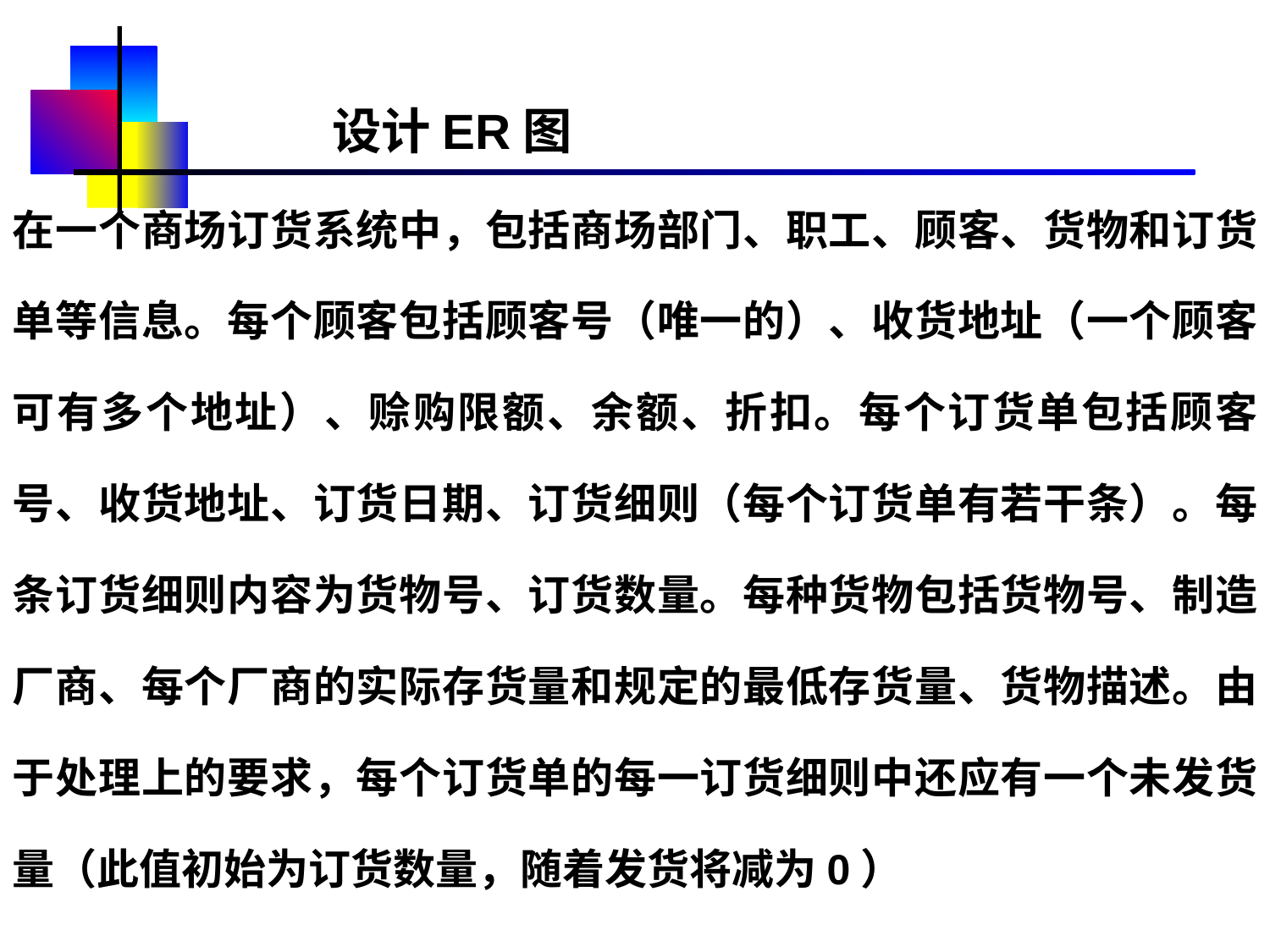

设计ER图
在一个商场订货系统中，包括商场部门、职工、顾客、货物和订货单等信息。每个顾客包括顾客号（唯一的）、收货地址（一个顾客可有多个地址）、赊购限额、余额、折扣。每个订货单包括顾客号、收货地址、订货日期、订货细则（每个订货单有若干条）。每条订货细则内容为货物号、订货数量。每种货物包括货物号、制造厂商、每个厂商的实际存货量和规定的最低存货量、货物描述。由于处理上的要求，每个订货单的每一订货细则中还应有一个未发货量（此值初始为订货数量，随着发货将减为0）